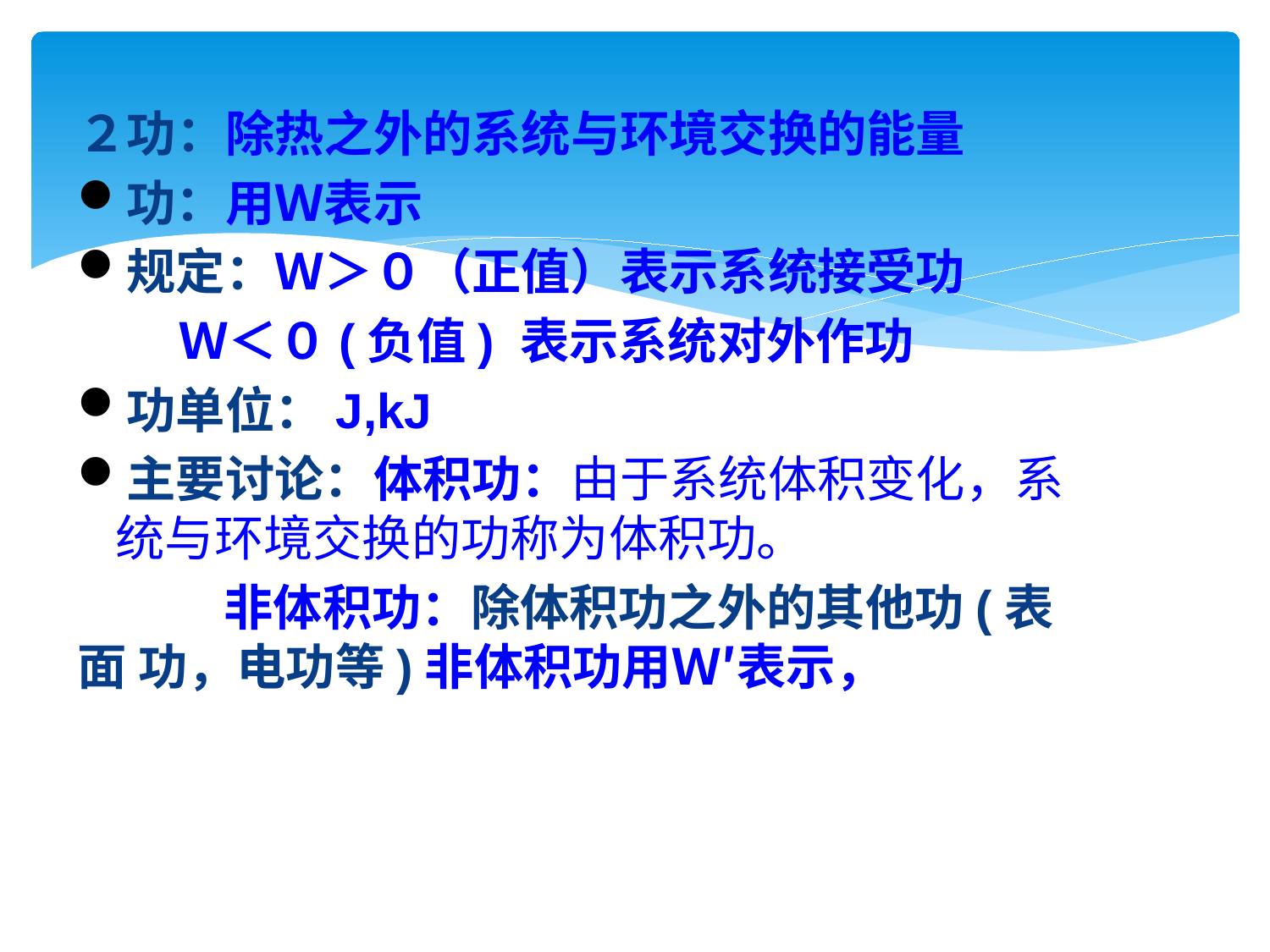

#
２功：除热之外的系统与环境交换的能量
功：用Ｗ表示
规定：Ｗ＞０（正值）表示系统接受功
        Ｗ＜０(负值) 表示系统对外作功
功单位：J,kJ
主要讨论：体积功：由于系统体积变化，系统与环境交换的功称为体积功。
            非体积功：除体积功之外的其他功(表面 功，电功等)非体积功用Ｗ′表示，